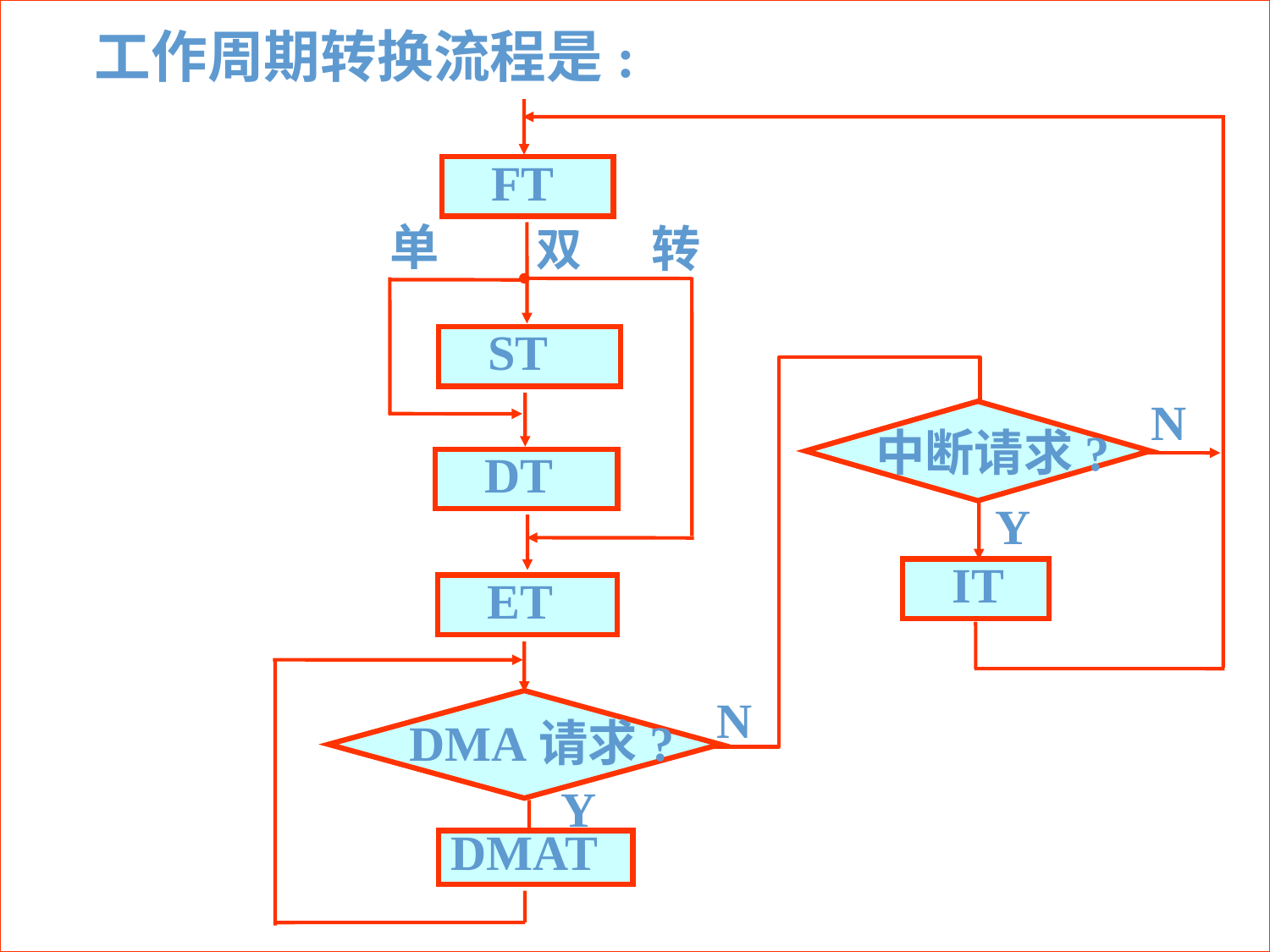

工作周期转换流程是:

   FT
单
转
双

   ST

N

中断请求?

   DT

Y

   IT
   ET

N

DMA请求?
Y

DMAT